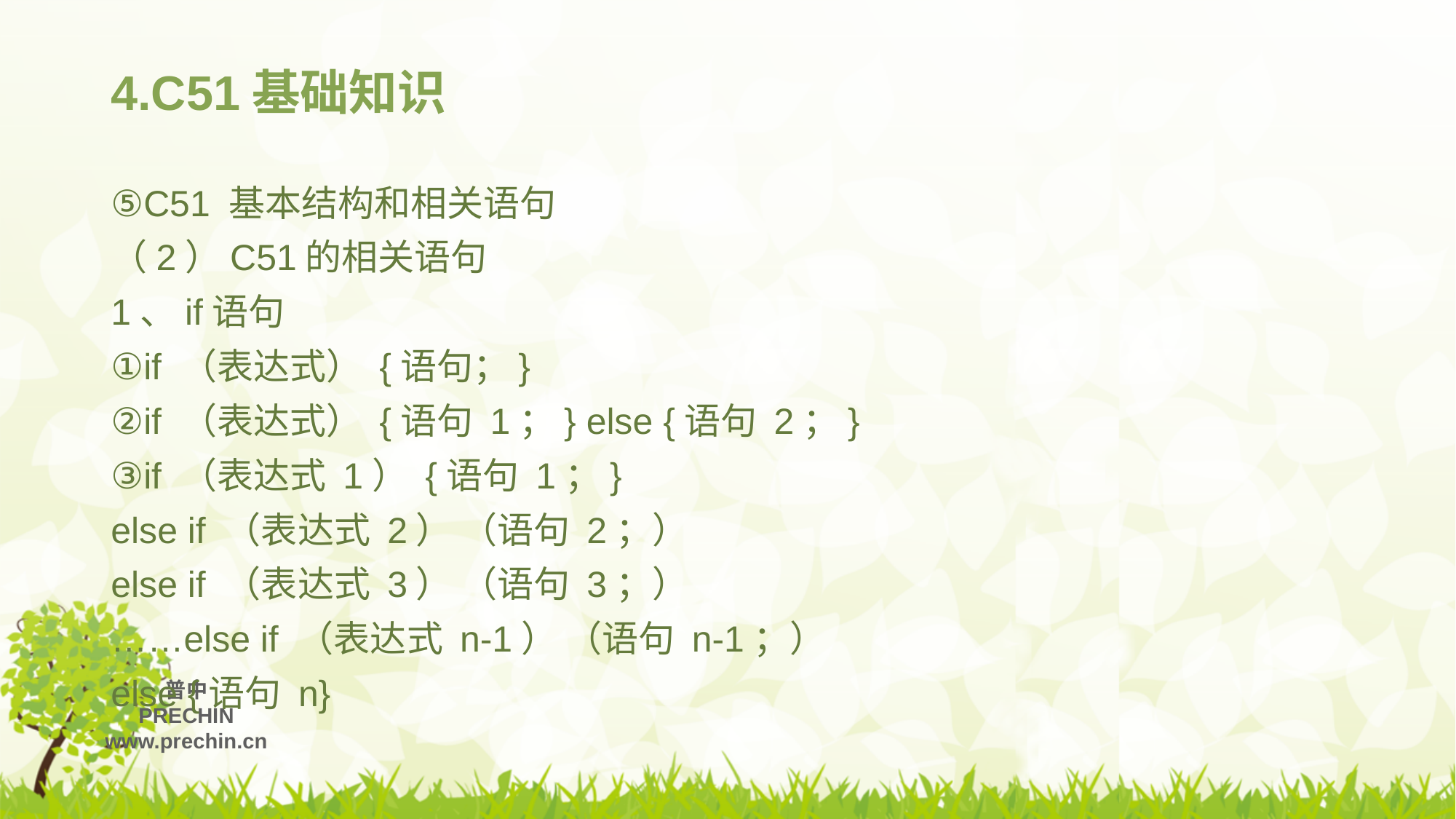

# 4.C51基础知识
⑤C51 基本结构和相关语句
（2）C51的相关语句
1、if语句
①if （表达式） {语句；}
②if （表达式） {语句 1；} else {语句 2；}
③if （表达式 1） {语句 1；}
else if （表达式 2） （语句 2；）
else if （表达式 3） （语句 3；）
……else if （表达式 n-1） （语句 n-1；）
else {语句 n}